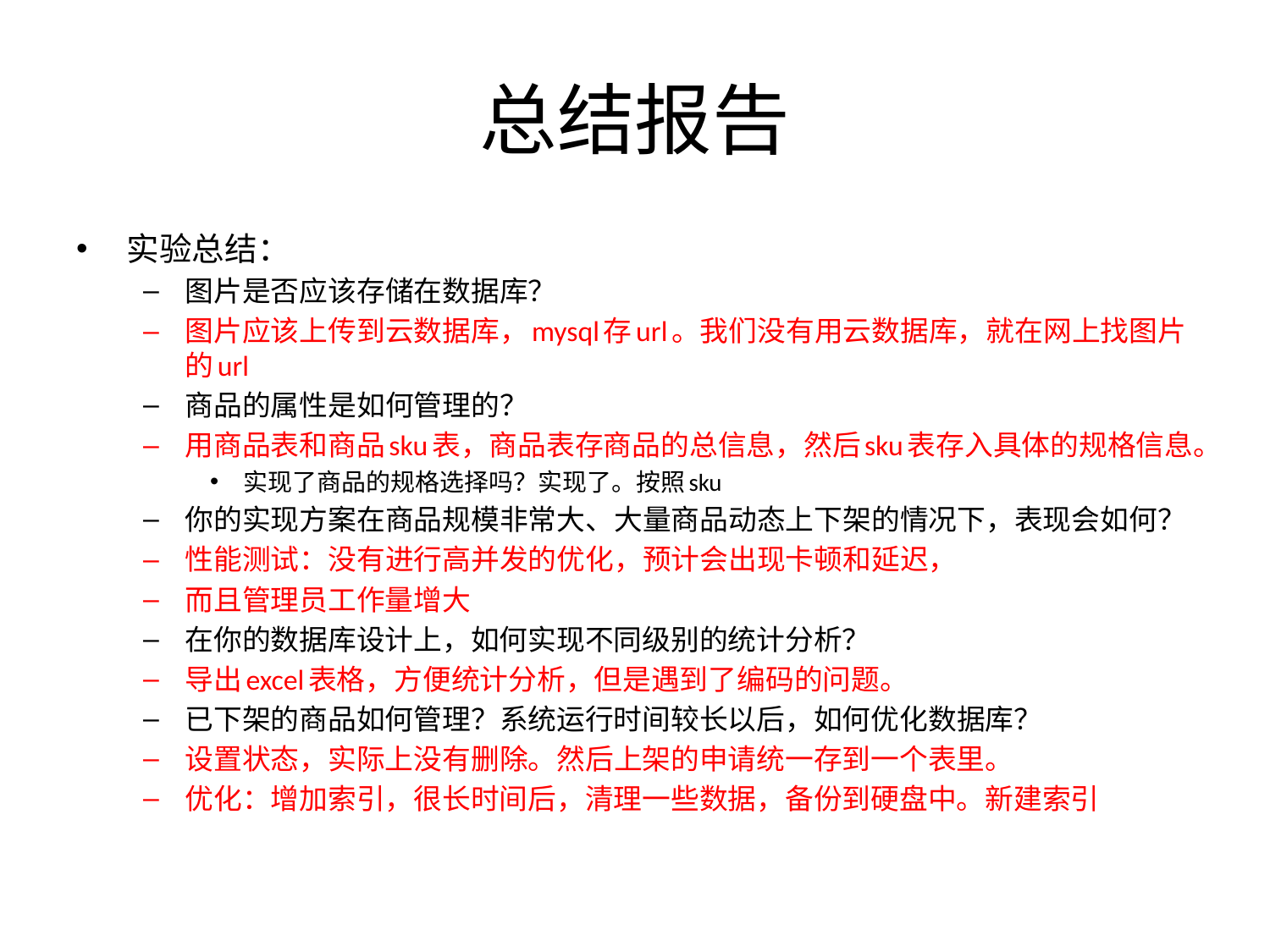

# 总结报告
实验总结：
图片是否应该存储在数据库？
图片应该上传到云数据库，mysql存url。我们没有用云数据库，就在网上找图片的url
商品的属性是如何管理的？
用商品表和商品sku表，商品表存商品的总信息，然后sku表存入具体的规格信息。
实现了商品的规格选择吗？实现了。按照sku
你的实现方案在商品规模非常大、大量商品动态上下架的情况下，表现会如何？
性能测试：没有进行高并发的优化，预计会出现卡顿和延迟，
而且管理员工作量增大
在你的数据库设计上，如何实现不同级别的统计分析？
导出excel表格，方便统计分析，但是遇到了编码的问题。
已下架的商品如何管理？系统运行时间较长以后，如何优化数据库？
设置状态，实际上没有删除。然后上架的申请统一存到一个表里。
优化：增加索引，很长时间后，清理一些数据，备份到硬盘中。新建索引